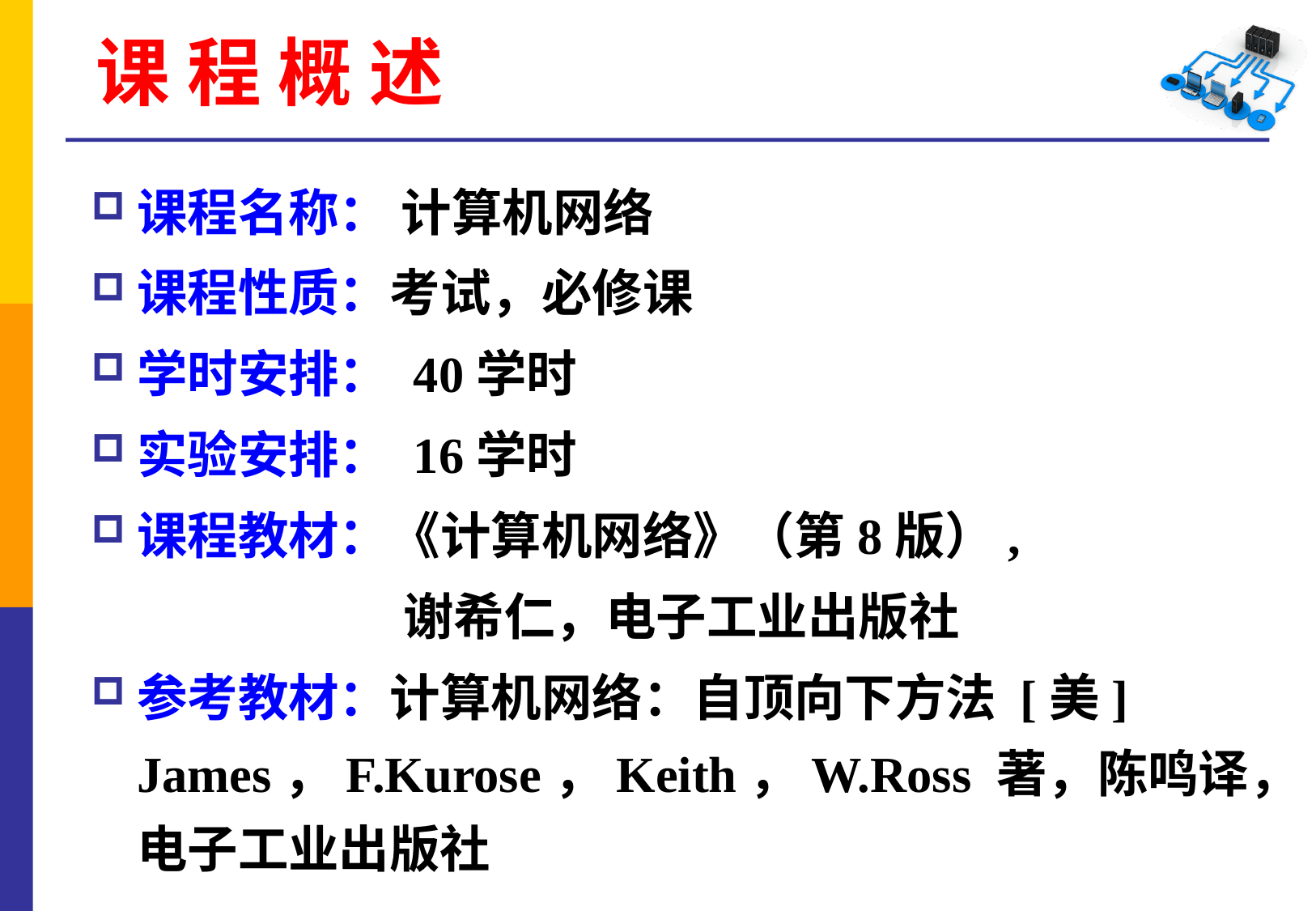

# 课 程 概 述
课程名称： 计算机网络
课程性质：考试，必修课
学时安排： 40学时
实验安排： 16学时
课程教材：《计算机网络》（第8版）,
                          谢希仁，电子工业出版社
参考教材：计算机网络：自顶向下方法 [美] James，F.Kurose，Keith，W.Ross 著，陈鸣译，电子工业出版社